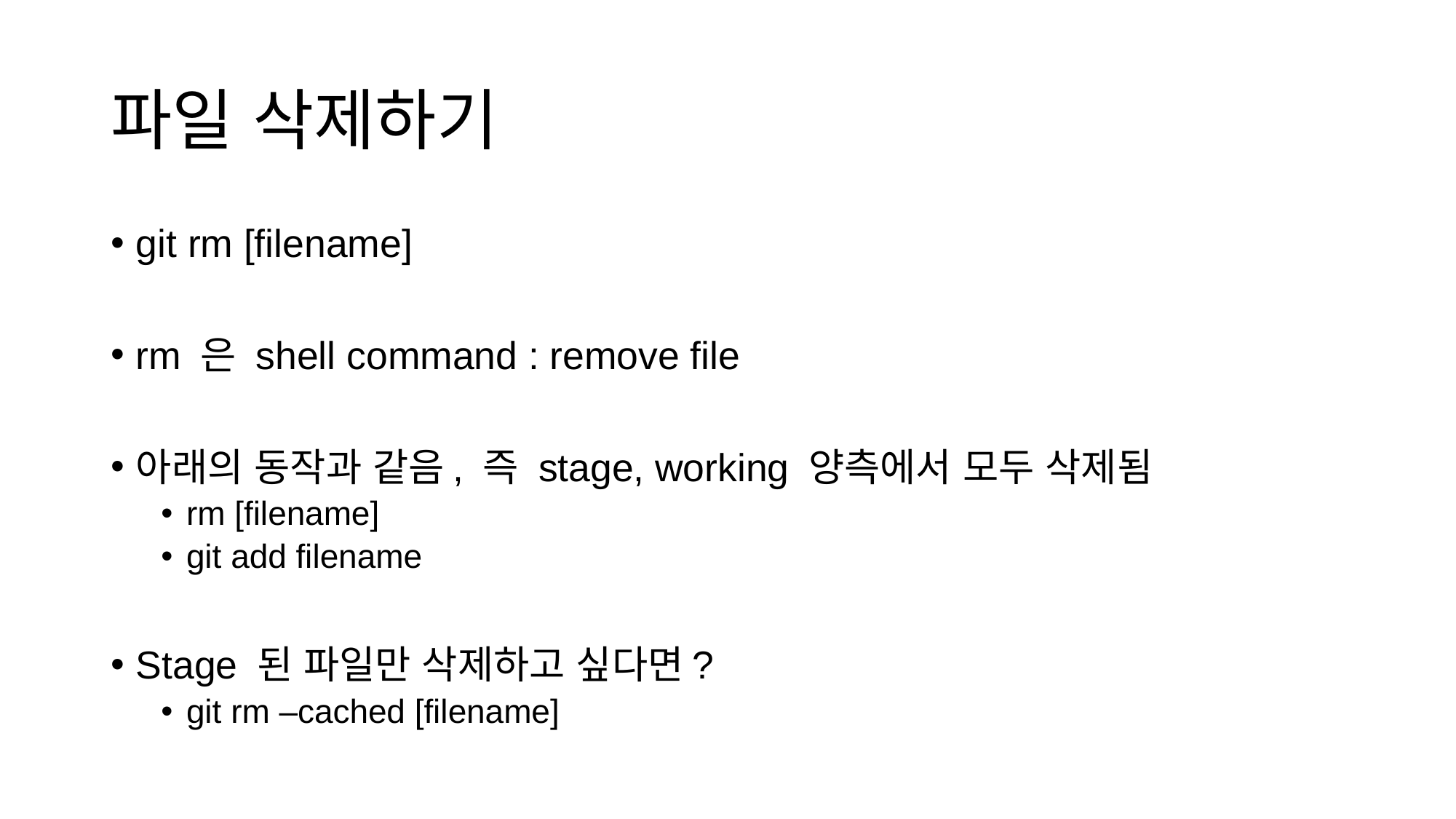

# 파일 삭제하기
git rm [filename]

rm 은 shell command : remove file

아래의 동작과 같음, 즉 stage, working 양측에서 모두 삭제됨
rm [filename]
git add filename

Stage 된 파일만 삭제하고 싶다면?
git rm –cached [filename]